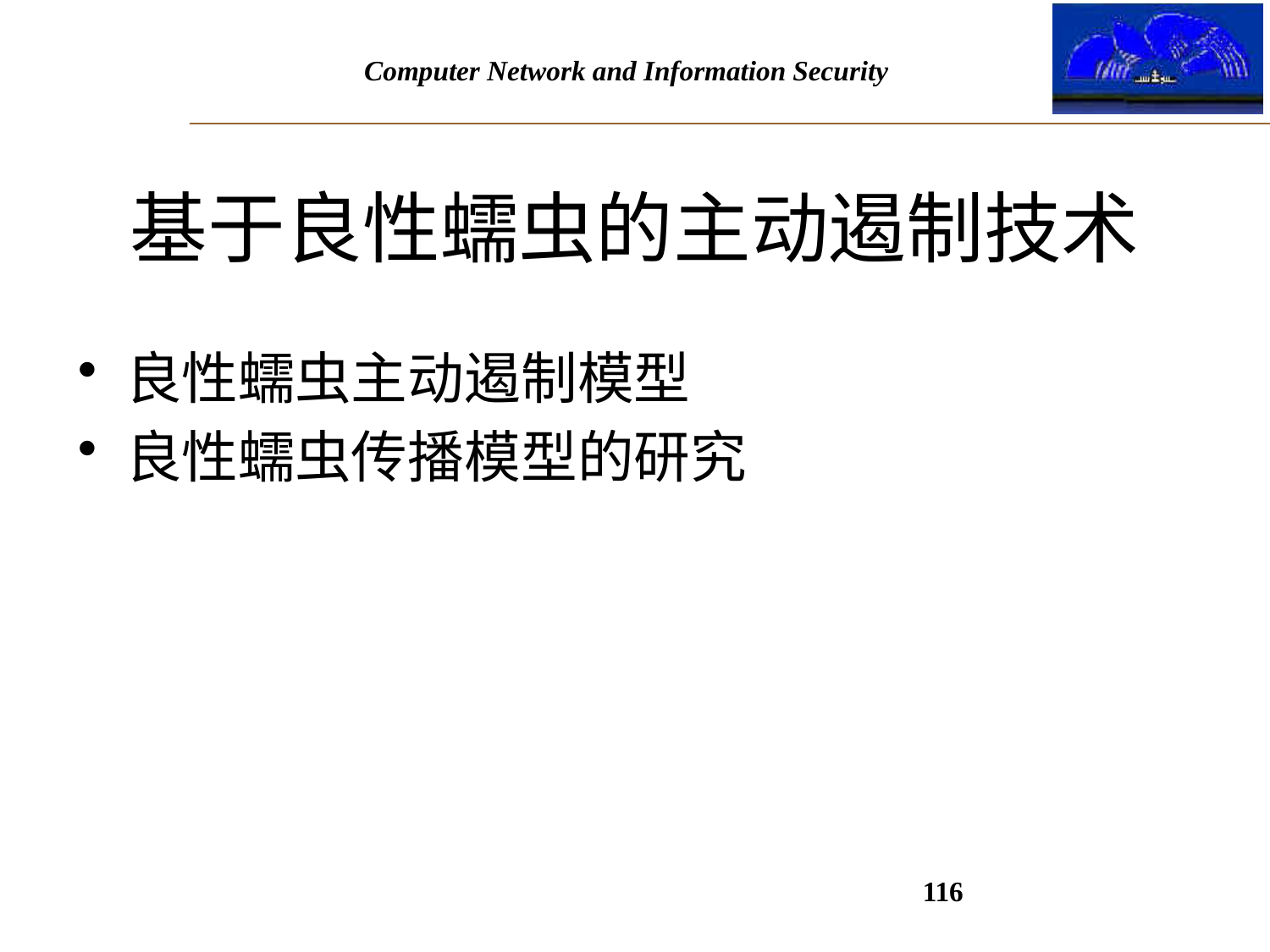

# 基于良性蠕虫的主动遏制技术
良性蠕虫主动遏制模型
良性蠕虫传播模型的研究
116